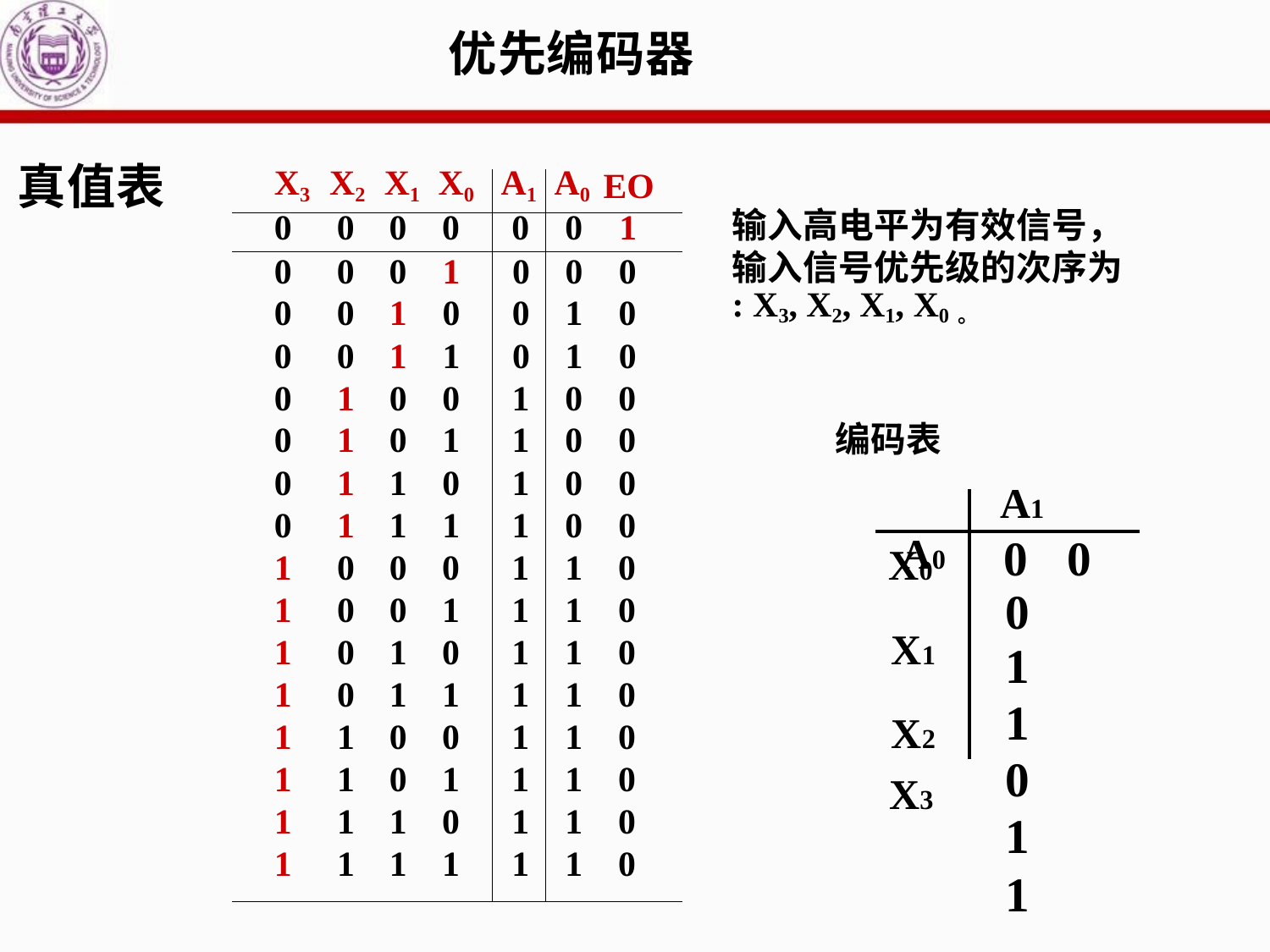

# 优先编码器
真值表
| X3 | X2 | X1 | X0 | A1 | A0 | EO |
| --- | --- | --- | --- | --- | --- | --- |
| 0 | 0 | 0 | 0 | 0 | 0 | 1 |
| 0 | 0 | 0 | 1 | 0 | 0 | 0 |
| 0 | 0 | 1 | 0 | 0 | 1 | 0 |
| 0 | 0 | 1 | 1 | 0 | 1 | 0 |
| 0 | 1 | 0 | 0 | 1 | 0 | 0 |
| 0 | 1 | 0 | 1 | 1 | 0 | 0 |
| 0 | 1 | 1 | 0 | 1 | 0 | 0 |
| 0 | 1 | 1 | 1 | 1 | 0 | 0 |
| 1 | 0 | 0 | 0 | 1 | 1 | 0 |
| 1 | 0 | 0 | 1 | 1 | 1 | 0 |
| 1 | 0 | 1 | 0 | 1 | 1 | 0 |
| 1 | 0 | 1 | 1 | 1 | 1 | 0 |
| 1 | 1 | 0 | 0 | 1 | 1 | 0 |
| 1 | 1 | 0 | 1 | 1 | 1 | 0 |
| 1 | 1 | 1 | 0 | 1 | 1 | 0 |
| 1 | 1 | 1 | 1 | 1 | 1 | 0 |
输入高电平为有效信号，  输入信号优先级的次序为
: X3, X2, X1, X0。

编码表
          A1  A0

0	0
0	1
1	0
1	1

X0  X1  X2
X3